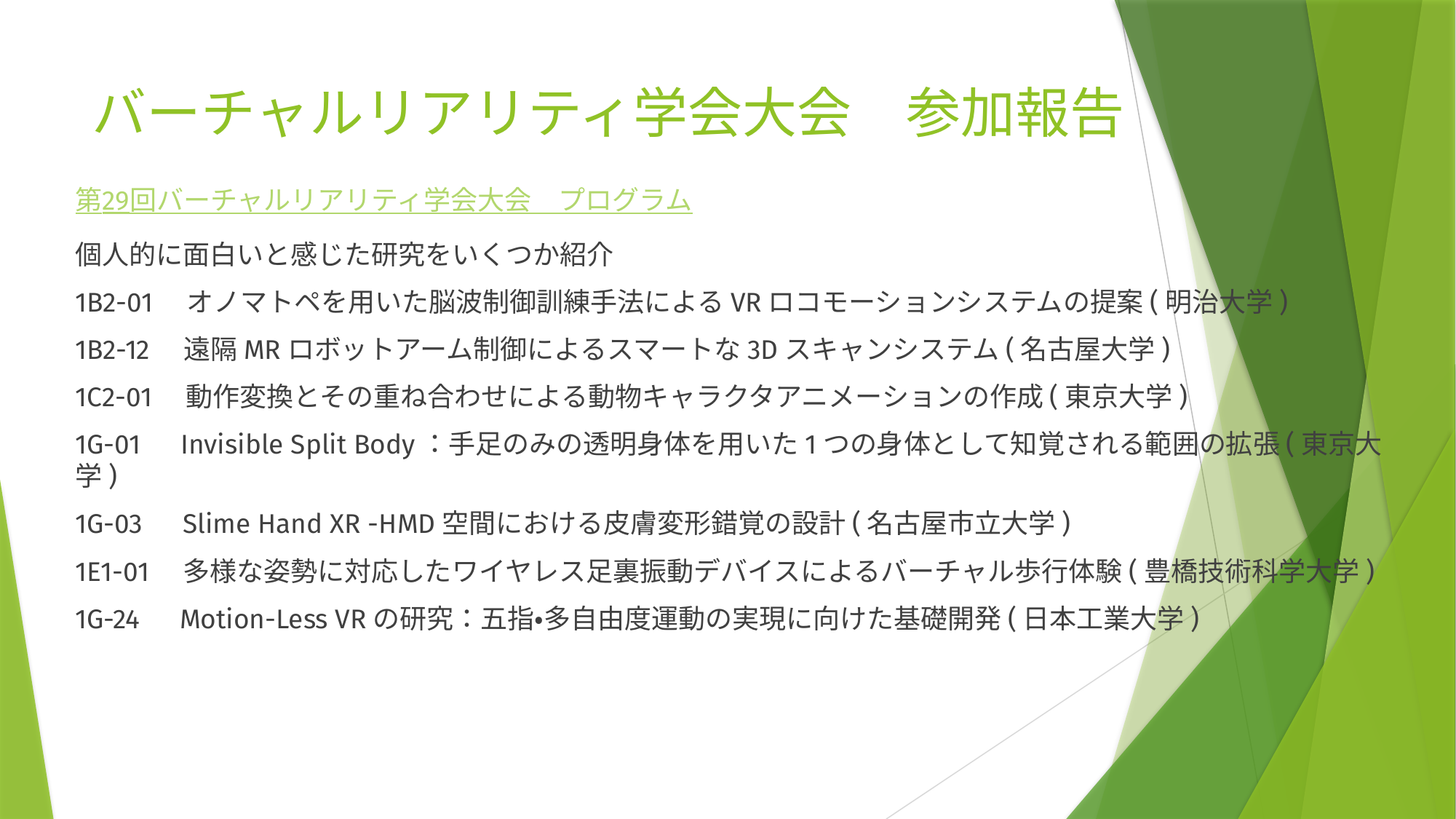

# バーチャルリアリティ学会大会　参加報告
第29回バーチャルリアリティ学会大会　プログラム
個人的に面白いと感じた研究をいくつか紹介
1B2-01　オノマトペを用いた脳波制御訓練手法によるVRロコモーションシステムの提案(明治大学)
1B2-12　遠隔MRロボットアーム制御によるスマートな3Dスキャンシステム(名古屋大学)
1C2-01　動作変換とその重ね合わせによる動物キャラクタアニメーションの作成(東京大学)
1G-01　Invisible Split Body：手足のみの透明身体を用いた1つの身体として知覚される範囲の拡張(東京大学)
1G-03　Slime Hand XR -HMD空間における皮膚変形錯覚の設計(名古屋市立大学)
1E1-01　多様な姿勢に対応したワイヤレス足裏振動デバイスによるバーチャル歩行体験(豊橋技術科学大学)
1G-24　Motion-Less VRの研究：五指・多自由度運動の実現に向けた基礎開発(日本工業大学)